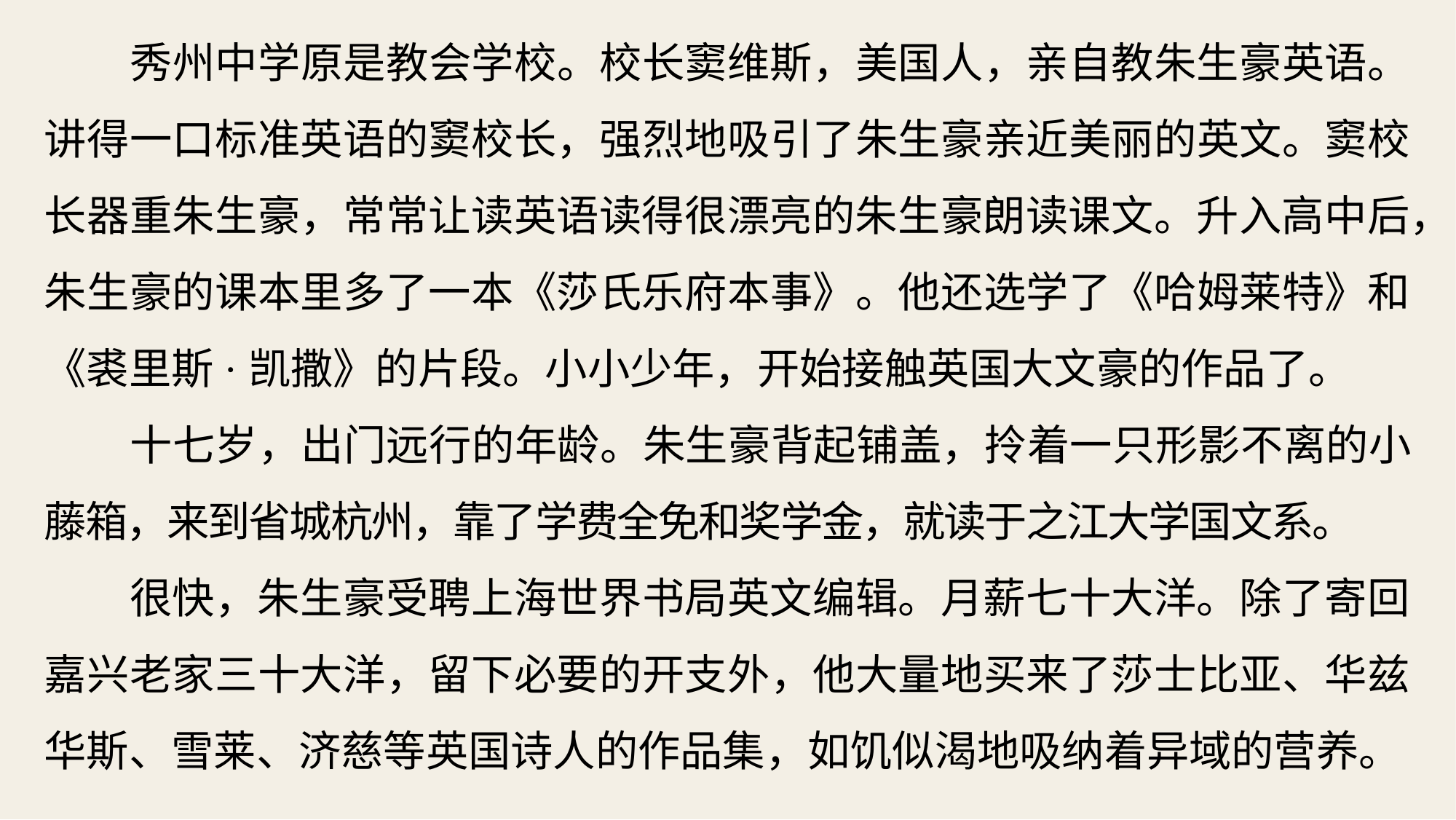

秀州中学原是教会学校。校长窦维斯，美国人，亲自教朱生豪英语。讲得一口标准英语的窦校长，强烈地吸引了朱生豪亲近美丽的英文。窦校长器重朱生豪，常常让读英语读得很漂亮的朱生豪朗读课文。升入高中后，朱生豪的课本里多了一本《莎氏乐府本事》。他还选学了《哈姆莱特》和《裘里斯·凯撒》的片段。小小少年，开始接触英国大文豪的作品了。
十七岁，出门远行的年龄。朱生豪背起铺盖，拎着一只形影不离的小藤箱，来到省城杭州，靠了学费全免和奖学金，就读于之江大学国文系。
很快，朱生豪受聘上海世界书局英文编辑。月薪七十大洋。除了寄回嘉兴老家三十大洋，留下必要的开支外，他大量地买来了莎士比亚、华兹华斯、雪莱、济慈等英国诗人的作品集，如饥似渴地吸纳着异域的营养。